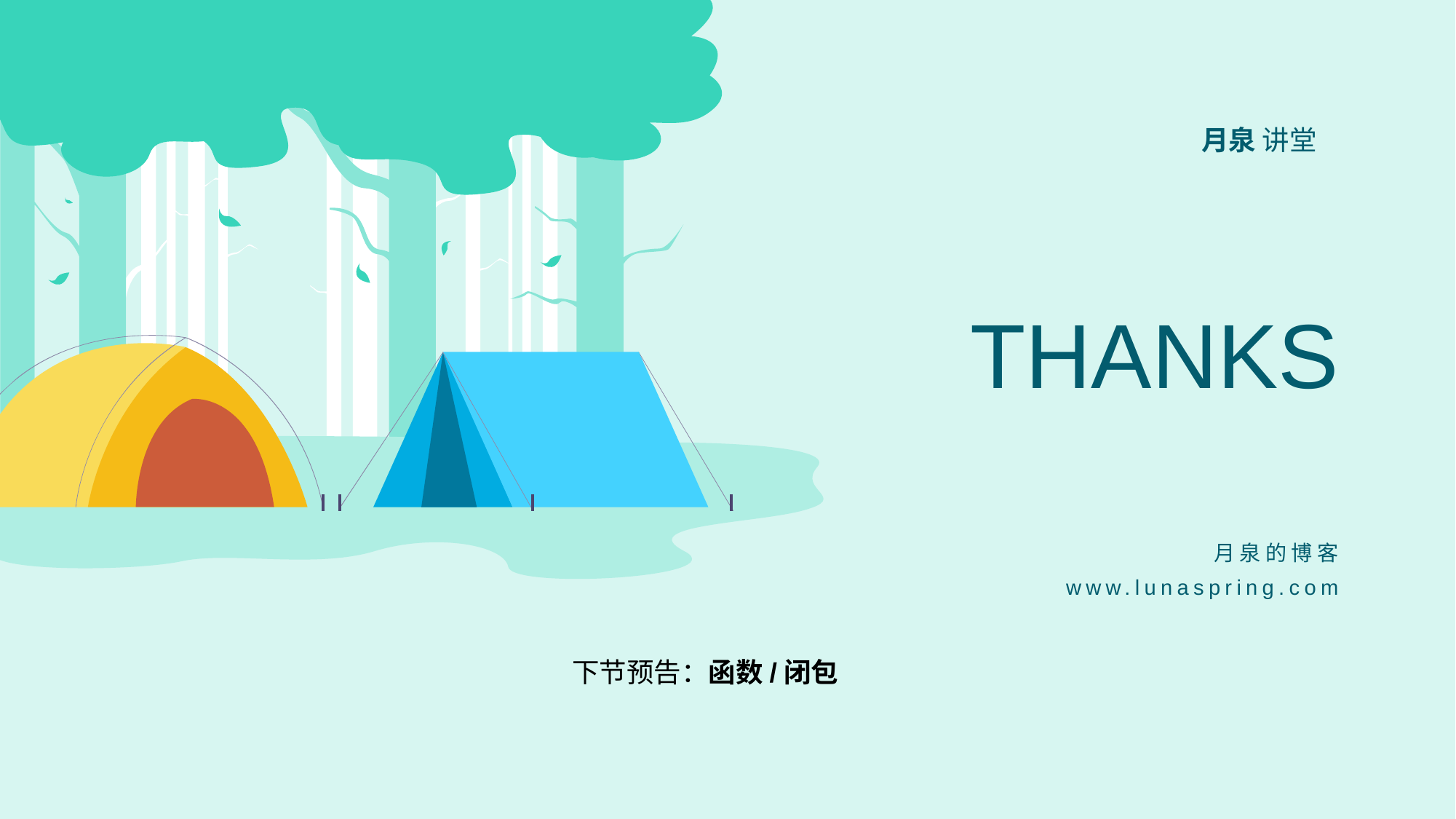

月泉 讲堂
# THANKS
月泉的博客
www.lunaspring.com
下节预告：函数/闭包